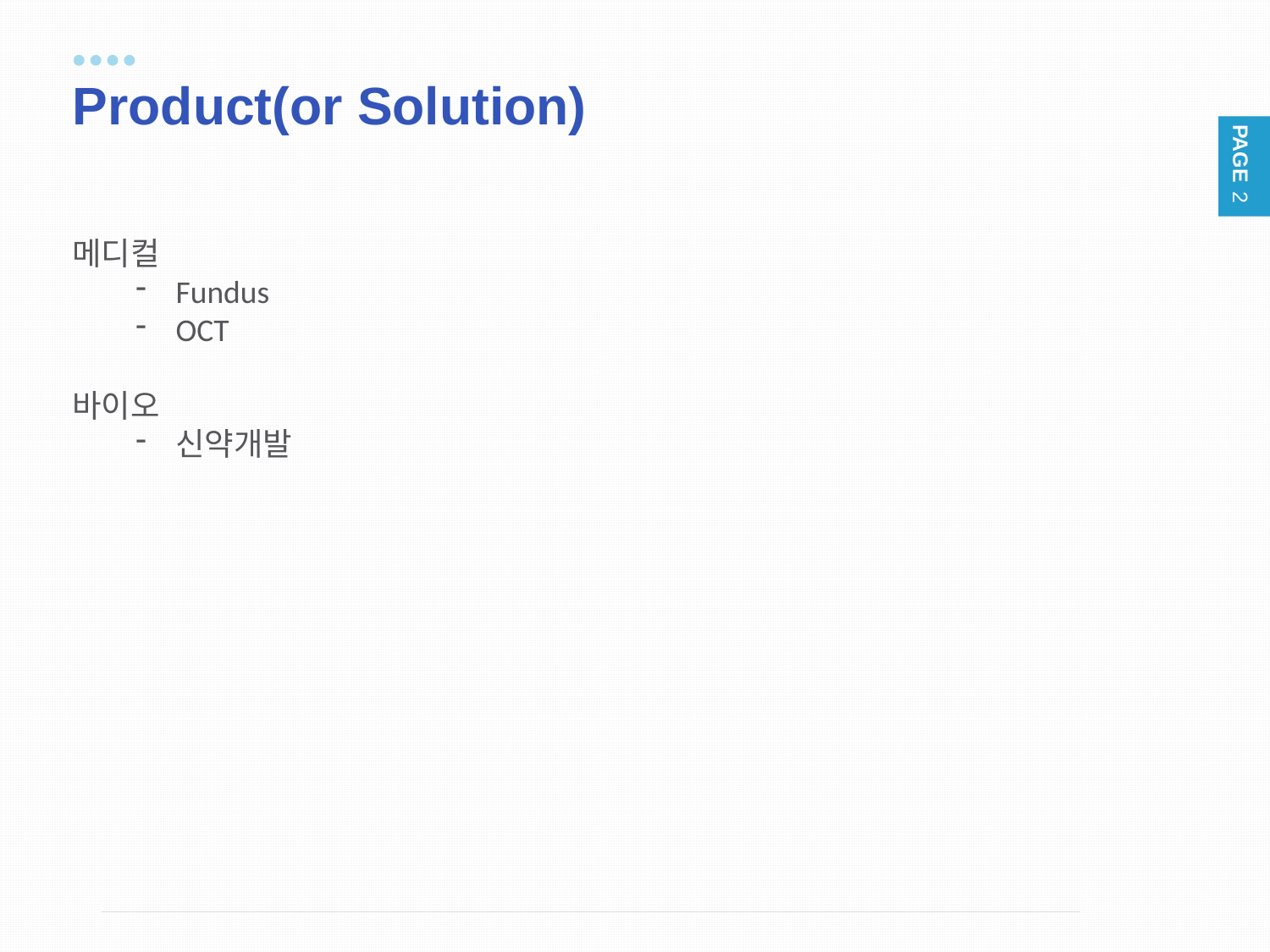

# Product(or Solution)

메디컬
Fundus
OCT

바이오
신약개발